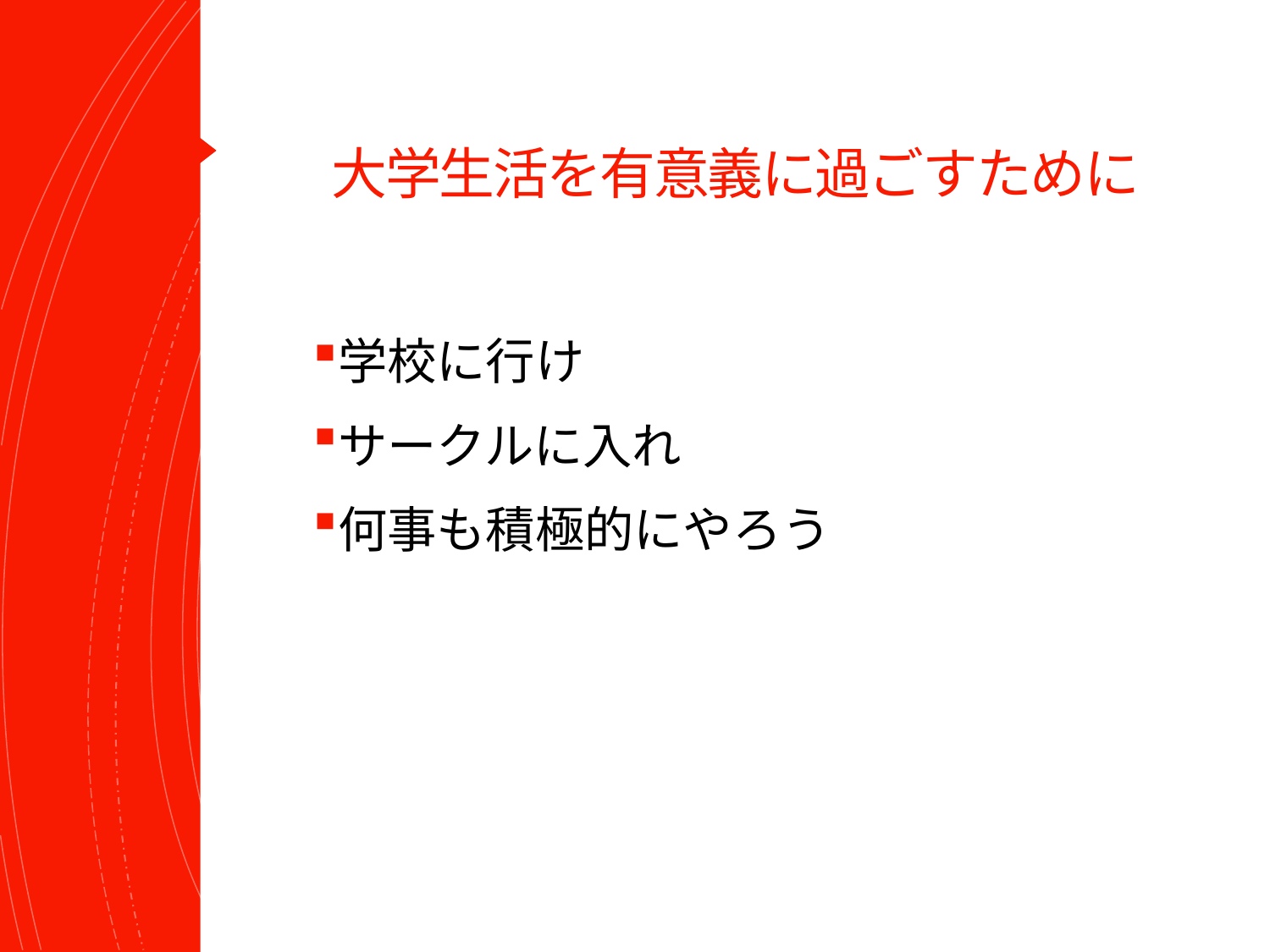

# 大学生活を有意義に過ごすために

学校に行け
サークルに入れ
何事も積極的にやろう